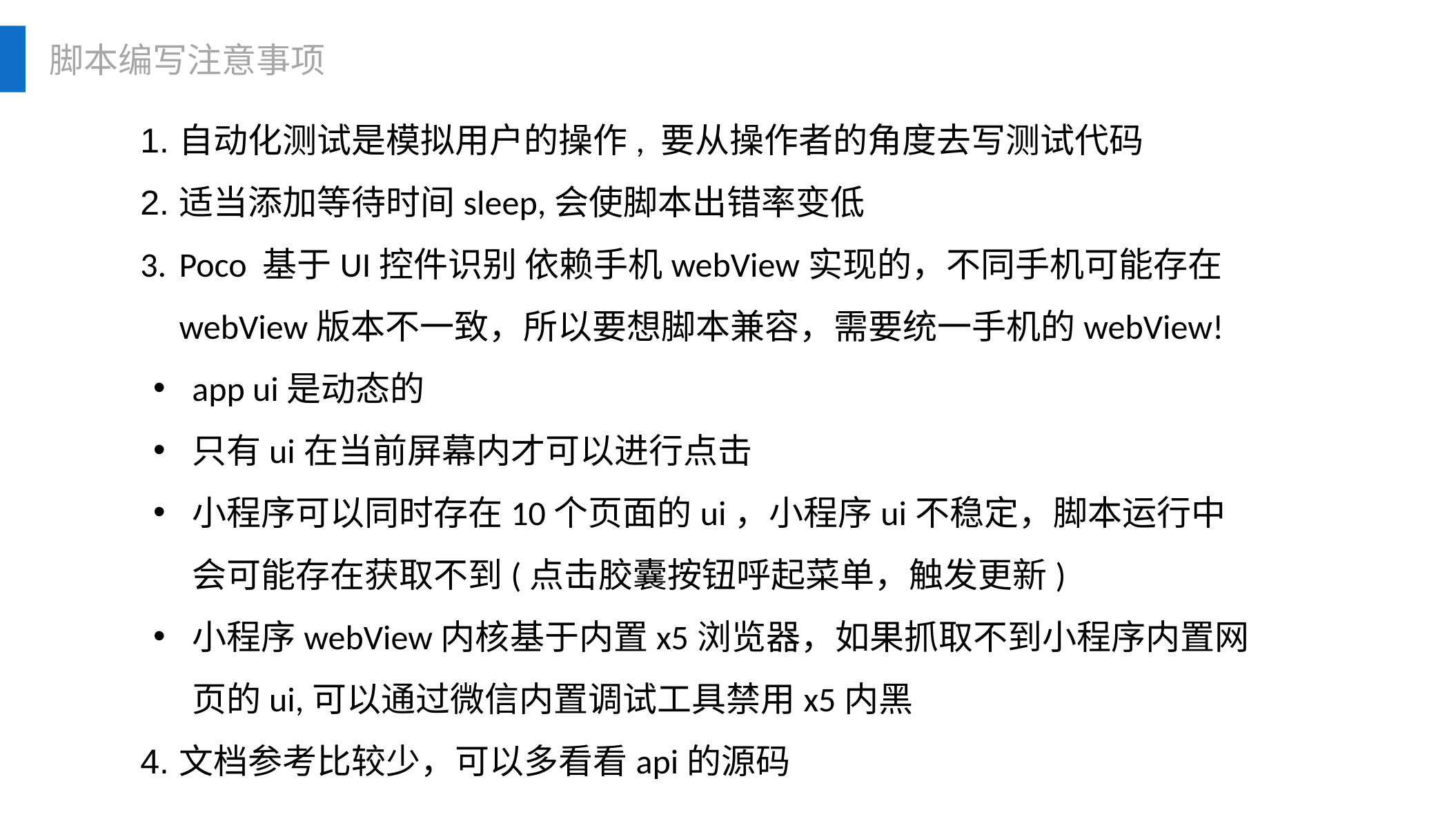

脚本编写注意事项
自动化测试是模拟用户的操作, 要从操作者的角度去写测试代码
适当添加等待时间sleep,会使脚本出错率变低
Poco 基于UI控件识别 依赖手机webView实现的，不同手机可能存在webView版本不一致，所以要想脚本兼容，需要统一手机的webView!
app ui是动态的
只有ui在当前屏幕内才可以进行点击
小程序可以同时存在10个页面的ui，小程序ui不稳定，脚本运行中会可能存在获取不到(点击胶囊按钮呼起菜单，触发更新)
小程序webView内核基于内置x5浏览器，如果抓取不到小程序内置网页的ui,可以通过微信内置调试工具禁用x5内黑
文档参考比较少，可以多看看api的源码